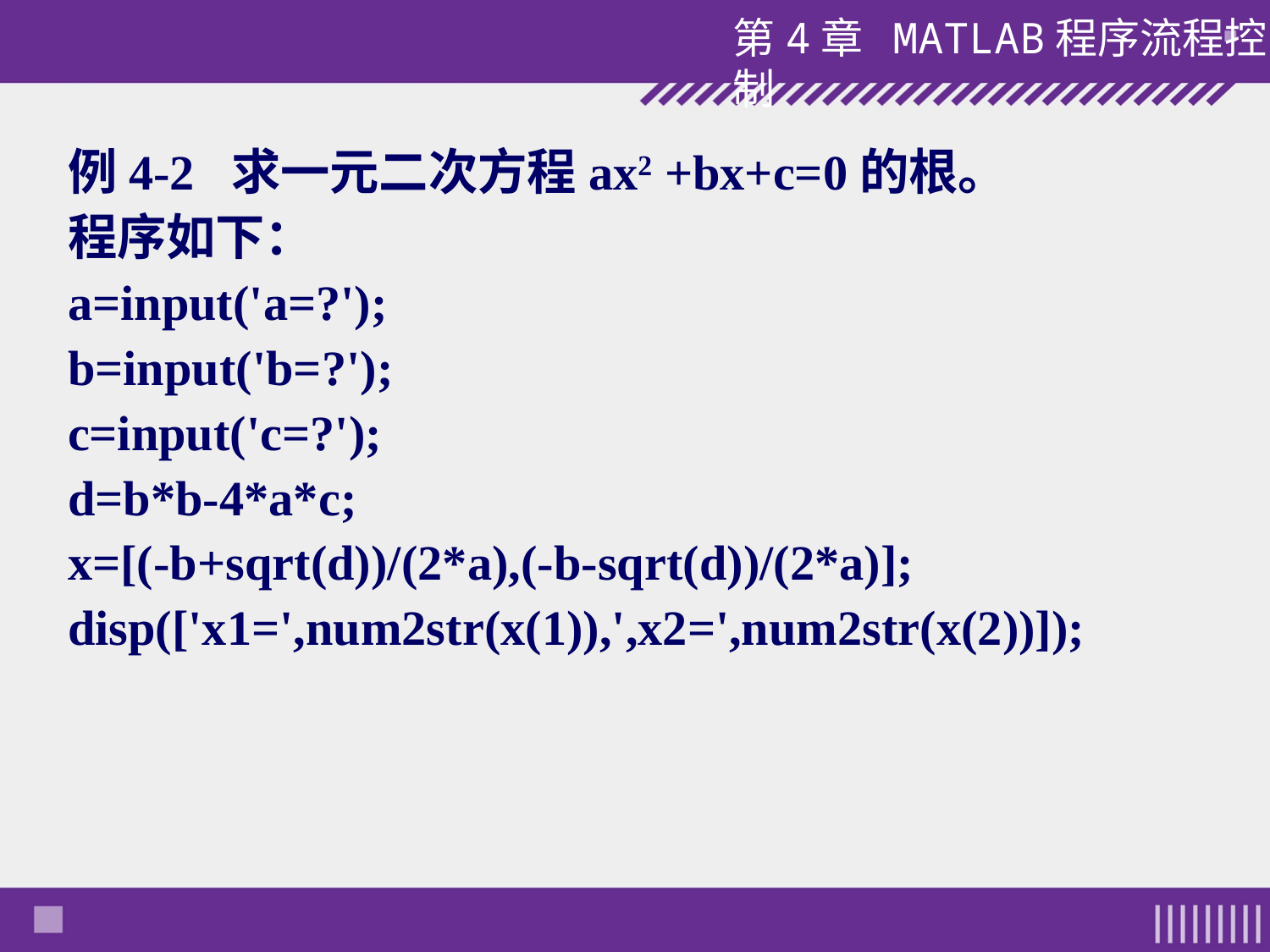

例4-2  求一元二次方程ax2 +bx+c=0的根。
程序如下：
a=input('a=?');
b=input('b=?');
c=input('c=?');
d=b*b-4*a*c;
x=[(-b+sqrt(d))/(2*a),(-b-sqrt(d))/(2*a)];
disp(['x1=',num2str(x(1)),',x2=',num2str(x(2))]);